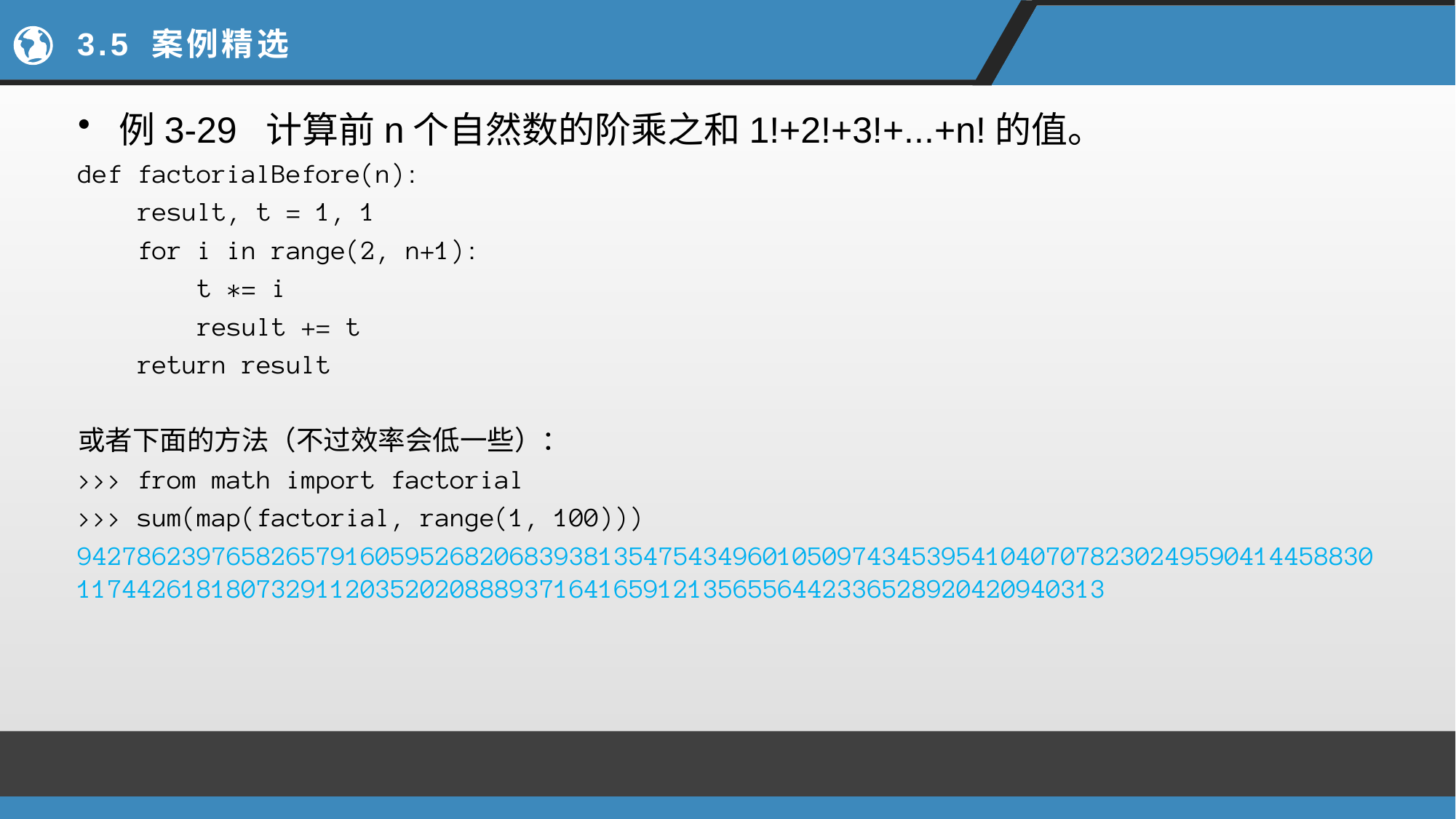

# 3.5 案例精选

例3-29  计算前n个自然数的阶乘之和1!+2!+3!+...+n!的值。
def factorialBefore(n):
    result, t = 1, 1
    for i in range(2, n+1):
        t *= i
        result += t
    return result

或者下面的方法（不过效率会低一些）：
>>> from math import factorial
>>> sum(map(factorial, range(1, 100)))
942786239765826579160595268206839381354754349601050974345395410407078230249590414458830117442618180732911203520208889371641659121356556442336528920420940313